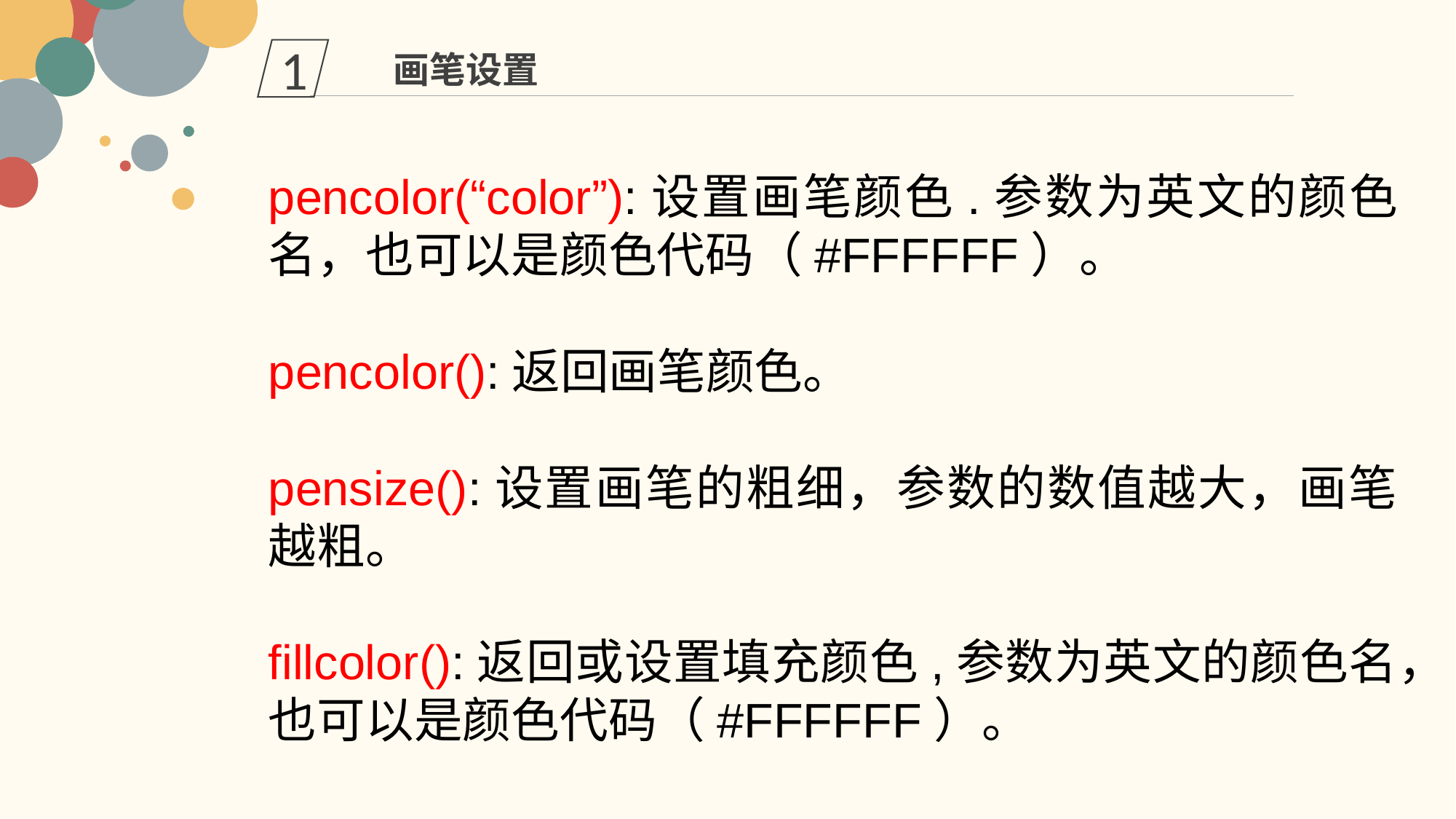

1
画笔设置
pencolor(“color”):设置画笔颜色.参数为英文的颜色名，也可以是颜色代码（#FFFFFF）。

pencolor():返回画笔颜色。

pensize():设置画笔的粗细，参数的数值越大，画笔越粗。

fillcolor():返回或设置填充颜色,参数为英文的颜色名，也可以是颜色代码（#FFFFFF）。